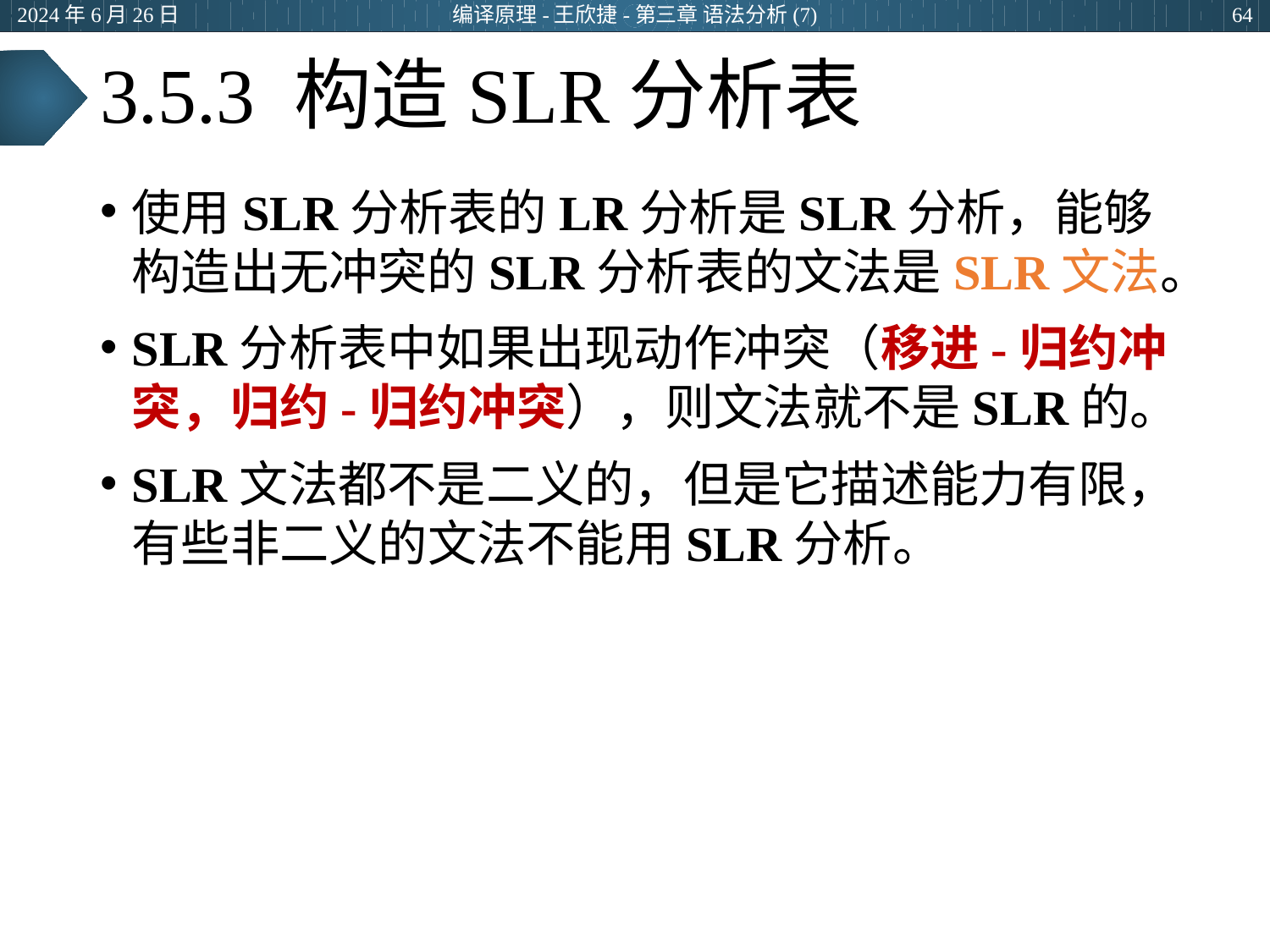

2024年6月26日
编译原理-王欣捷-第三章 语法分析(7)
64
# 3.5.3 构造SLR分析表
使用SLR分析表的LR分析是SLR分析，能够构造出无冲突的SLR分析表的文法是SLR文法。
SLR分析表中如果出现动作冲突（移进-归约冲突，归约-归约冲突），则文法就不是SLR的。
SLR文法都不是二义的，但是它描述能力有限，有些非二义的文法不能用SLR分析。